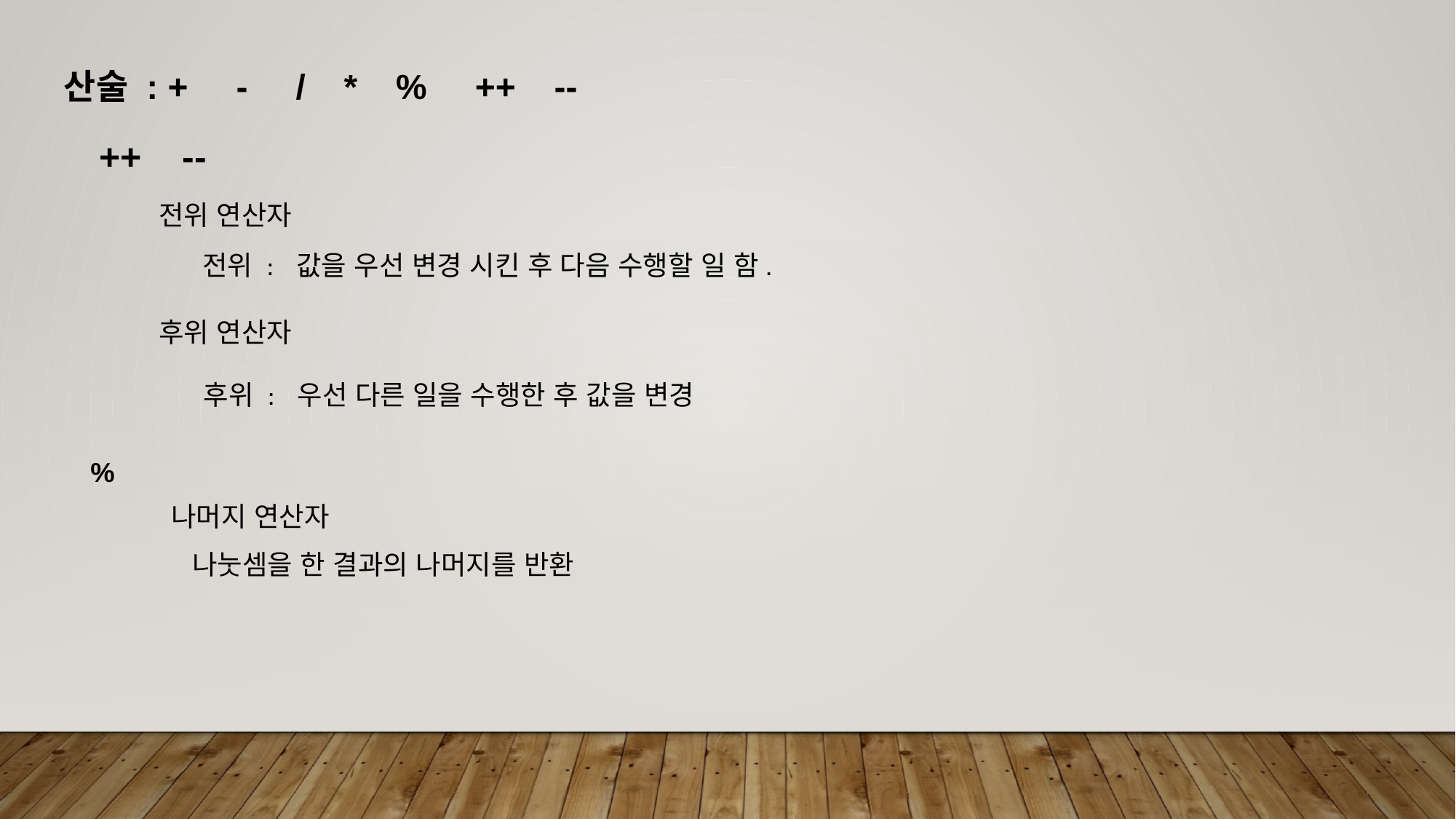

산술 : +     -     /    *    %     ++    --
++    --
전위 연산자
전위 :  값을 우선 변경 시킨 후 다음 수행할 일 함.
후위 연산자
후위 :  우선 다른 일을 수행한 후 값을 변경
%
나머지 연산자
나눗셈을 한 결과의 나머지를 반환